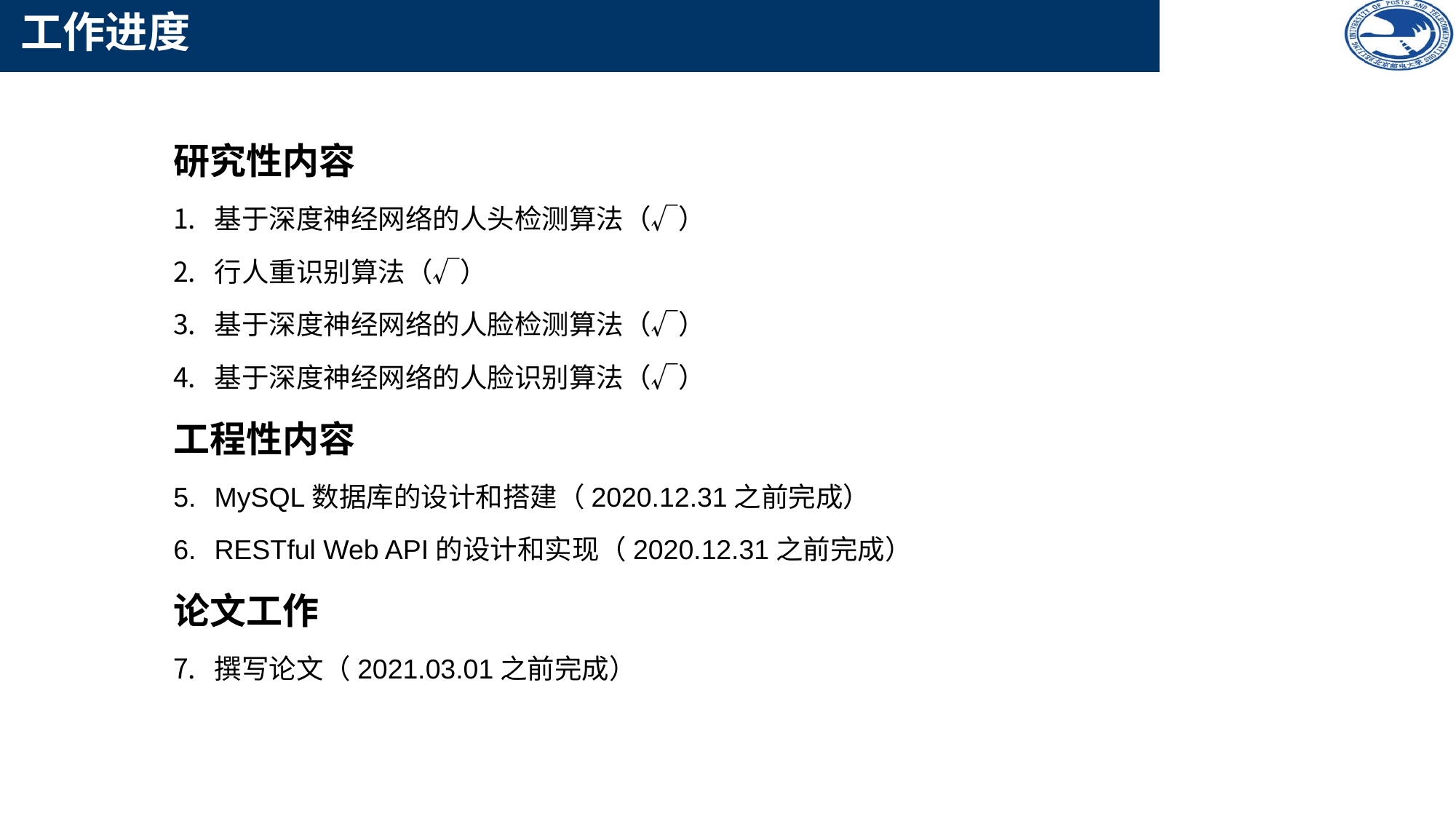

工作进度
研究性内容
基于深度神经网络的人头检测算法（√）
行人重识别算法（√）
基于深度神经网络的人脸检测算法（√）
基于深度神经网络的人脸识别算法（√）
工程性内容
MySQL数据库的设计和搭建（2020.12.31之前完成）
RESTful Web API的设计和实现（2020.12.31之前完成）
论文工作
撰写论文（2021.03.01之前完成）